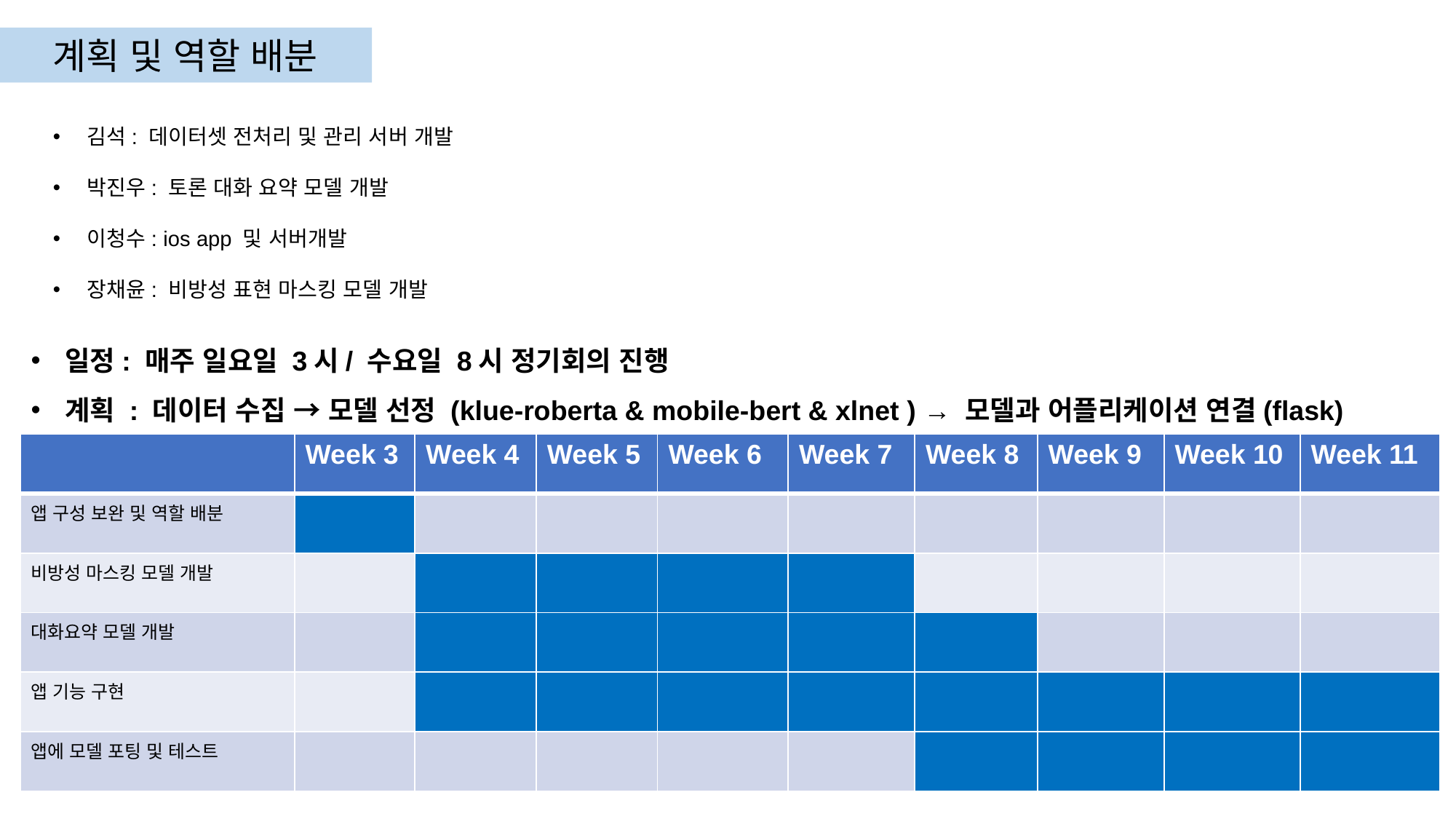

계획 및 역할 배분
김석: 데이터셋 전처리 및 관리 서버 개발

박진우: 토론 대화 요약 모델 개발

이청수: ios app 및 서버개발

장채윤: 비방성 표현 마스킹 모델 개발

일정: 매주 일요일 3시/ 수요일 8시 정기회의 진행
계획 : 데이터 수집 → 모델 선정 (klue-roberta & mobile-bert & xlnet ) → 모델과 어플리케이션 연결(flask)

|  | Week 3 | Week 4 | Week 5 | Week 6 | Week 7 | Week 8 | Week 9 | Week 10 | Week 11 |
| --- | --- | --- | --- | --- | --- | --- | --- | --- | --- |
| 앱 구성 보완 및 역할 배분 |  |  |  |  |  |  |  |  |  |
| 비방성 마스킹 모델 개발 |  |  |  |  |  |  |  |  |  |
| 대화요약 모델 개발 |  |  |  |  |  |  |  |  |  |
| 앱 기능 구현 |  |  |  |  |  |  |  |  |  |
| 앱에 모델 포팅 및 테스트 |  |  |  |  |  |  |  |  |  |